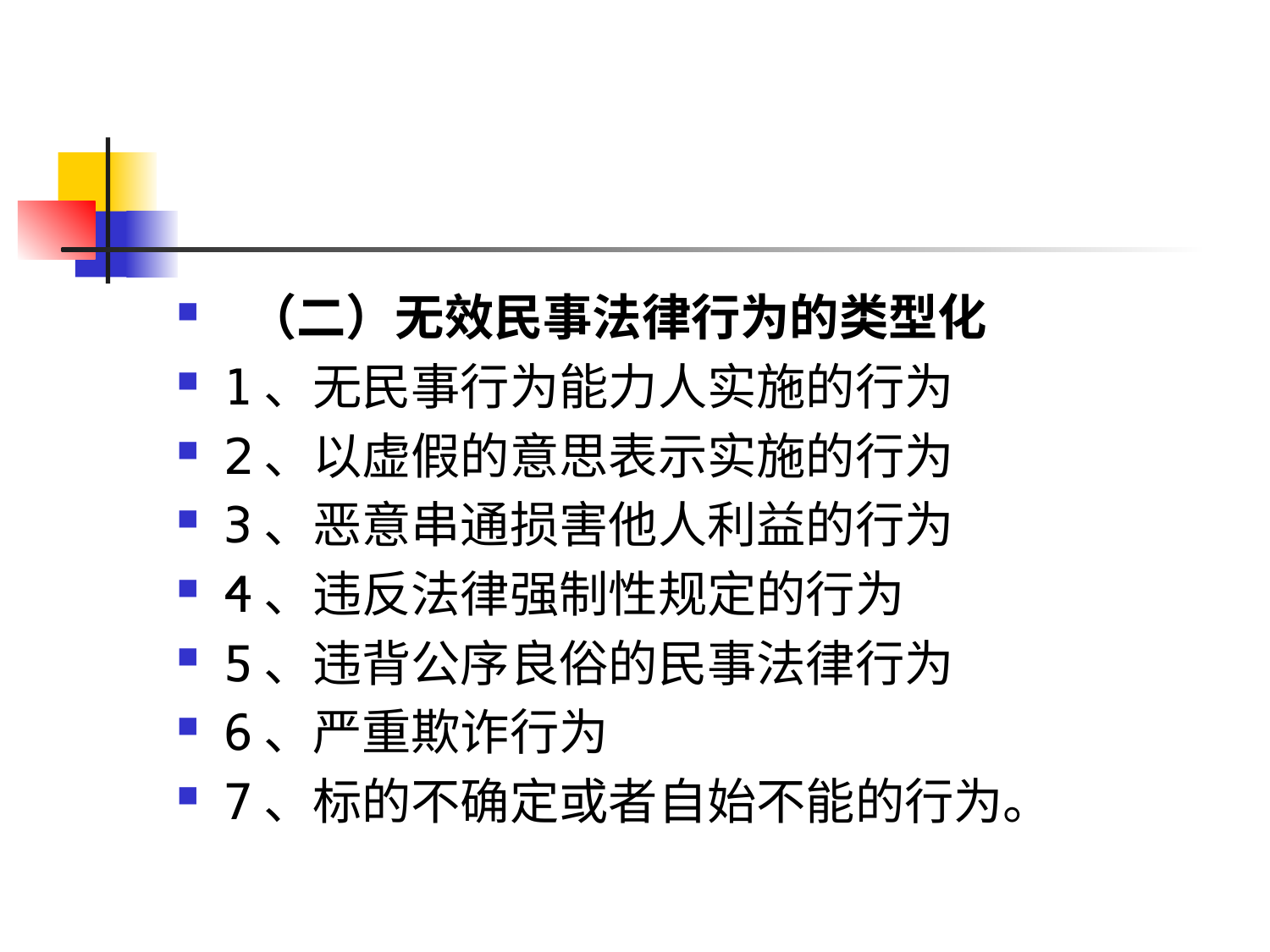

#
 （二）无效民事法律行为的类型化
1、无民事行为能力人实施的行为
2、以虚假的意思表示实施的行为
3、恶意串通损害他人利益的行为
4、违反法律强制性规定的行为
5、违背公序良俗的民事法律行为
6、严重欺诈行为
7、标的不确定或者自始不能的行为。